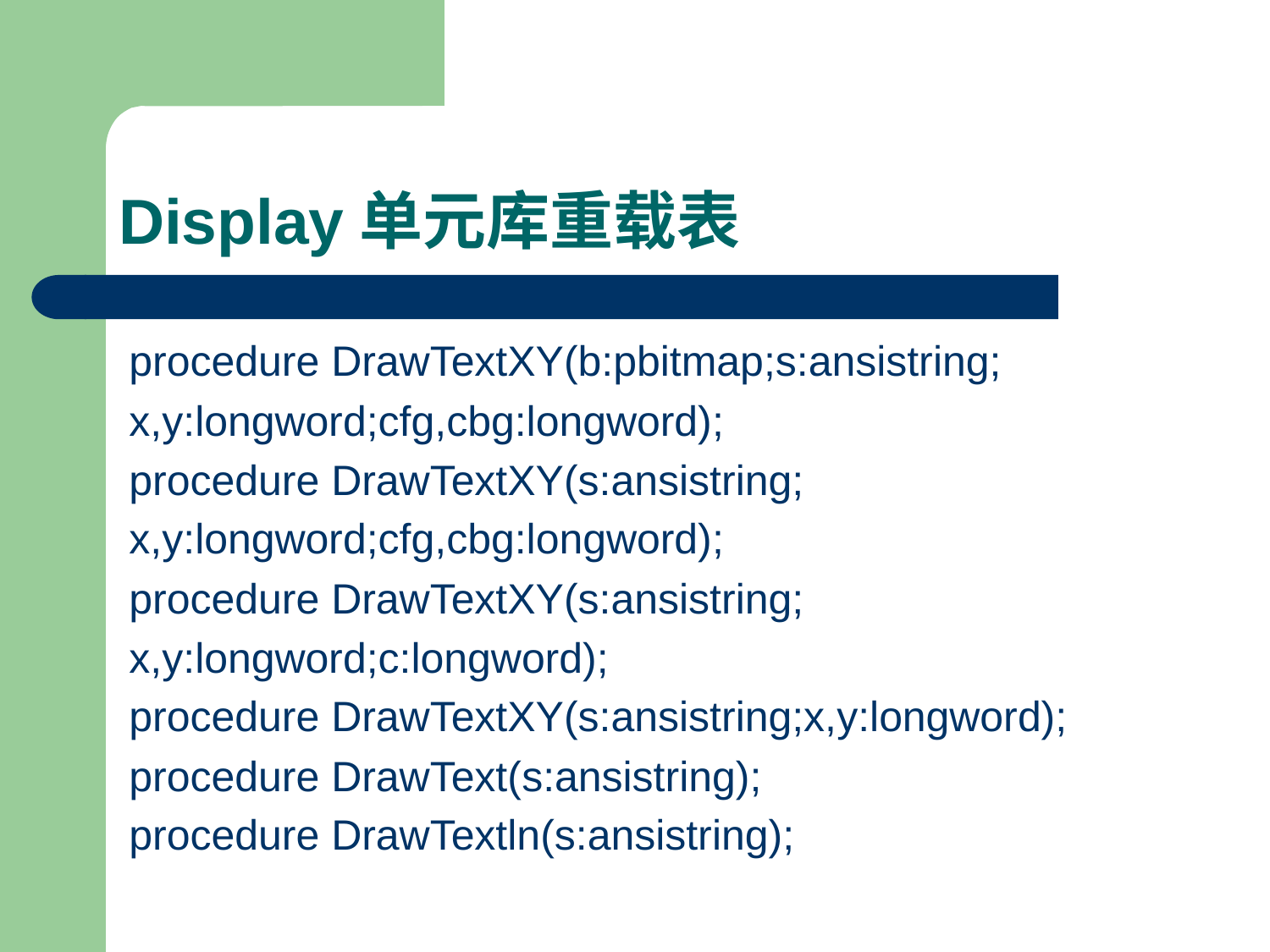

# Display单元库重载表
procedure DrawTextXY(b:pbitmap;s:ansistring;
x,y:longword;cfg,cbg:longword);
procedure DrawTextXY(s:ansistring;
x,y:longword;cfg,cbg:longword);
procedure DrawTextXY(s:ansistring;
x,y:longword;c:longword);
procedure DrawTextXY(s:ansistring;x,y:longword);
procedure DrawText(s:ansistring);
procedure DrawTextln(s:ansistring);